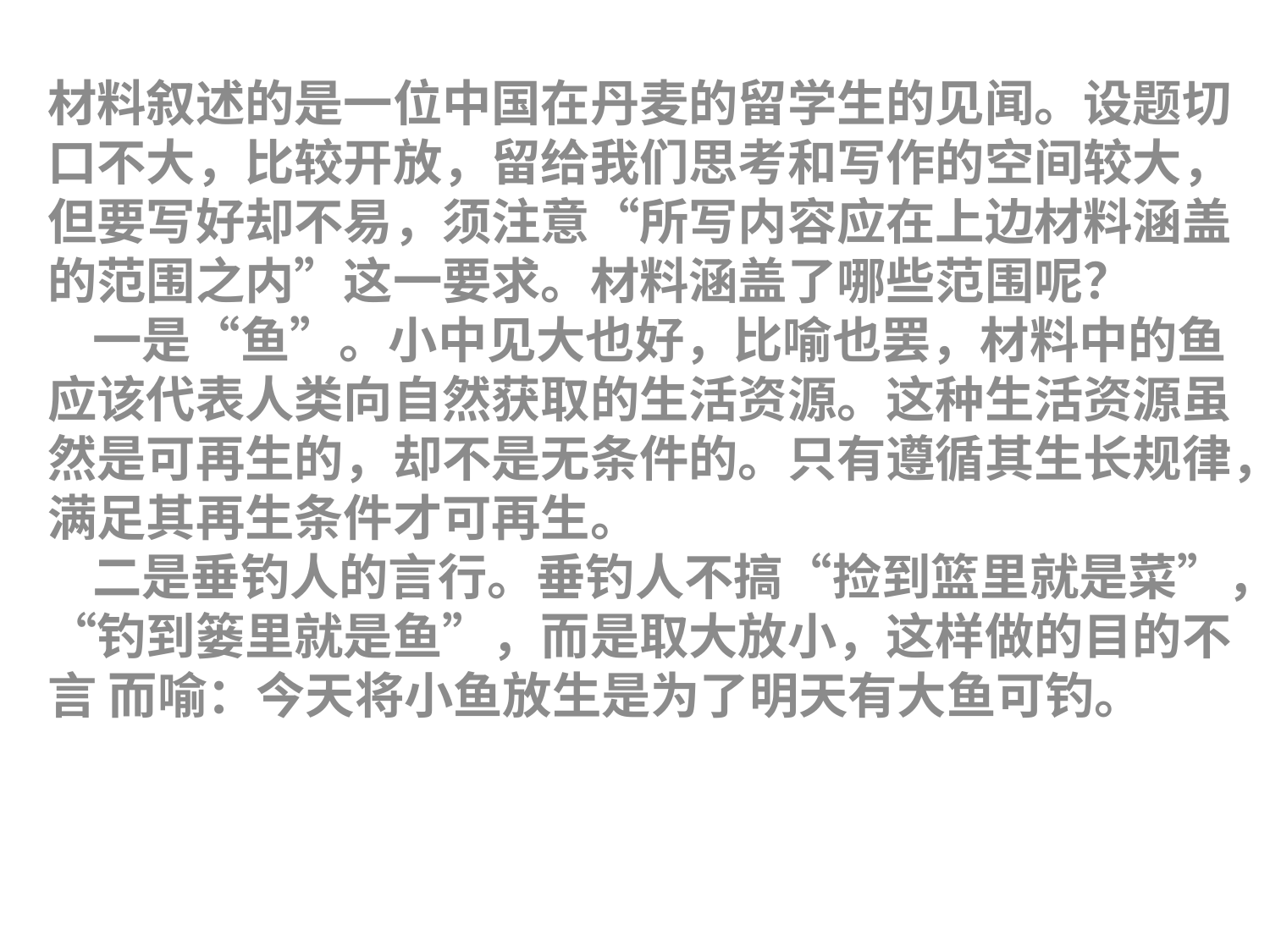

材料叙述的是一位中国在丹麦的留学生的见闻。设题切口不大，比较开放，留给我们思考和写作的空间较大，但要写好却不易，须注意“所写内容应在上边材料涵盖的范围之内”这一要求。材料涵盖了哪些范围呢？
    一是“鱼”。小中见大也好，比喻也罢，材料中的鱼应该代表人类向自然获取的生活资源。这种生活资源虽然是可再生的，却不是无条件的。只有遵循其生长规律，满足其再生条件才可再生。
    二是垂钓人的言行。垂钓人不搞“捡到篮里就是菜”，“钓到篓里就是鱼”，而是取大放小，这样做的目的不言 而喻：今天将小鱼放生是为了明天有大鱼可钓。